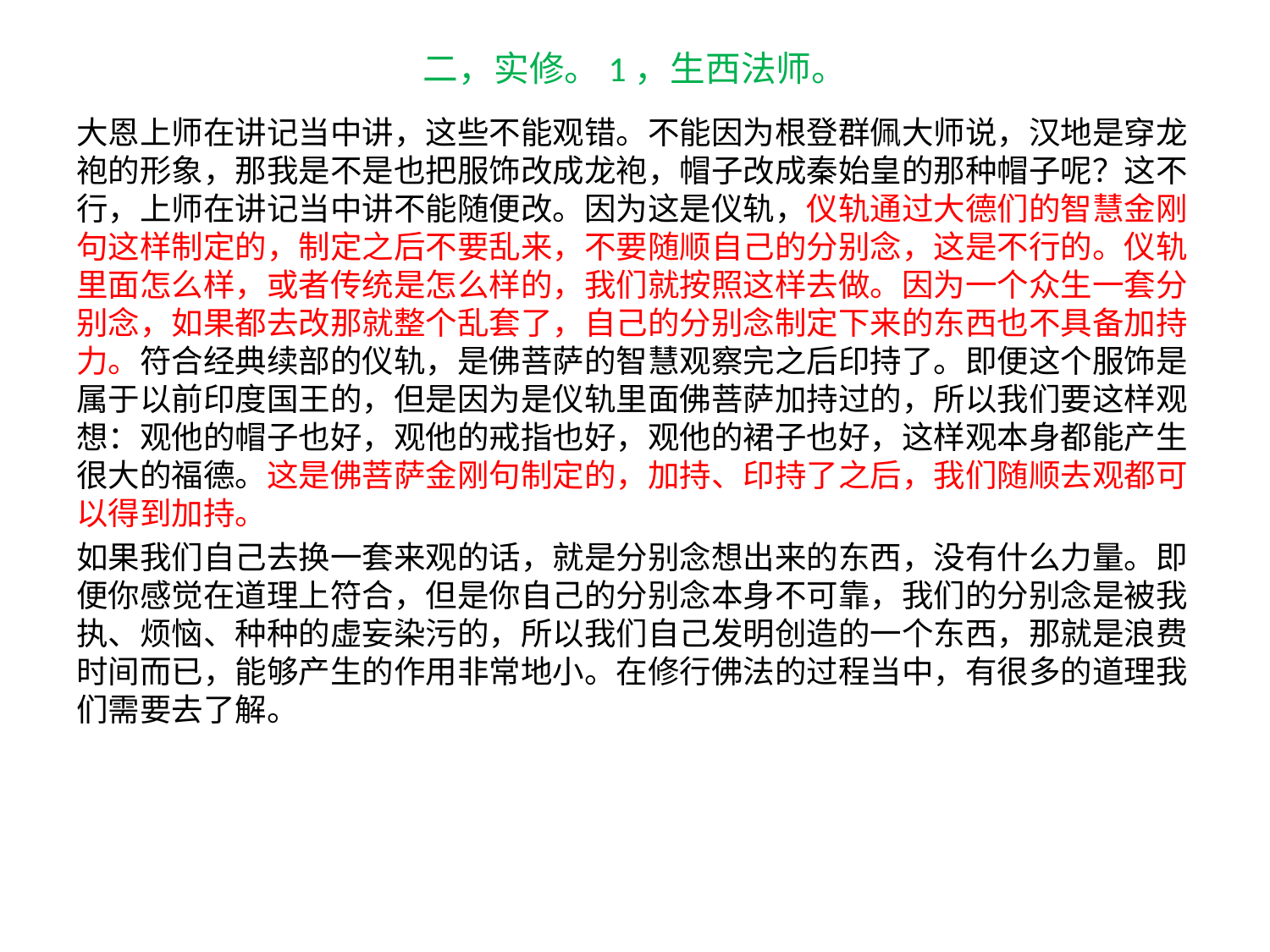

# 二，实修。1，生西法师。
大恩上师在讲记当中讲，这些不能观错。不能因为根登群佩大师说，汉地是穿龙袍的形象，那我是不是也把服饰改成龙袍，帽子改成秦始皇的那种帽子呢？这不行，上师在讲记当中讲不能随便改。因为这是仪轨，仪轨通过大德们的智慧金刚句这样制定的，制定之后不要乱来，不要随顺自己的分别念，这是不行的。仪轨里面怎么样，或者传统是怎么样的，我们就按照这样去做。因为一个众生一套分别念，如果都去改那就整个乱套了，自己的分别念制定下来的东西也不具备加持力。符合经典续部的仪轨，是佛菩萨的智慧观察完之后印持了。即便这个服饰是属于以前印度国王的，但是因为是仪轨里面佛菩萨加持过的，所以我们要这样观想：观他的帽子也好，观他的戒指也好，观他的裙子也好，这样观本身都能产生很大的福德。这是佛菩萨金刚句制定的，加持、印持了之后，我们随顺去观都可以得到加持。
如果我们自己去换一套来观的话，就是分别念想出来的东西，没有什么力量。即便你感觉在道理上符合，但是你自己的分别念本身不可靠，我们的分别念是被我执、烦恼、种种的虚妄染污的，所以我们自己发明创造的一个东西，那就是浪费时间而已，能够产生的作用非常地小。在修行佛法的过程当中，有很多的道理我们需要去了解。